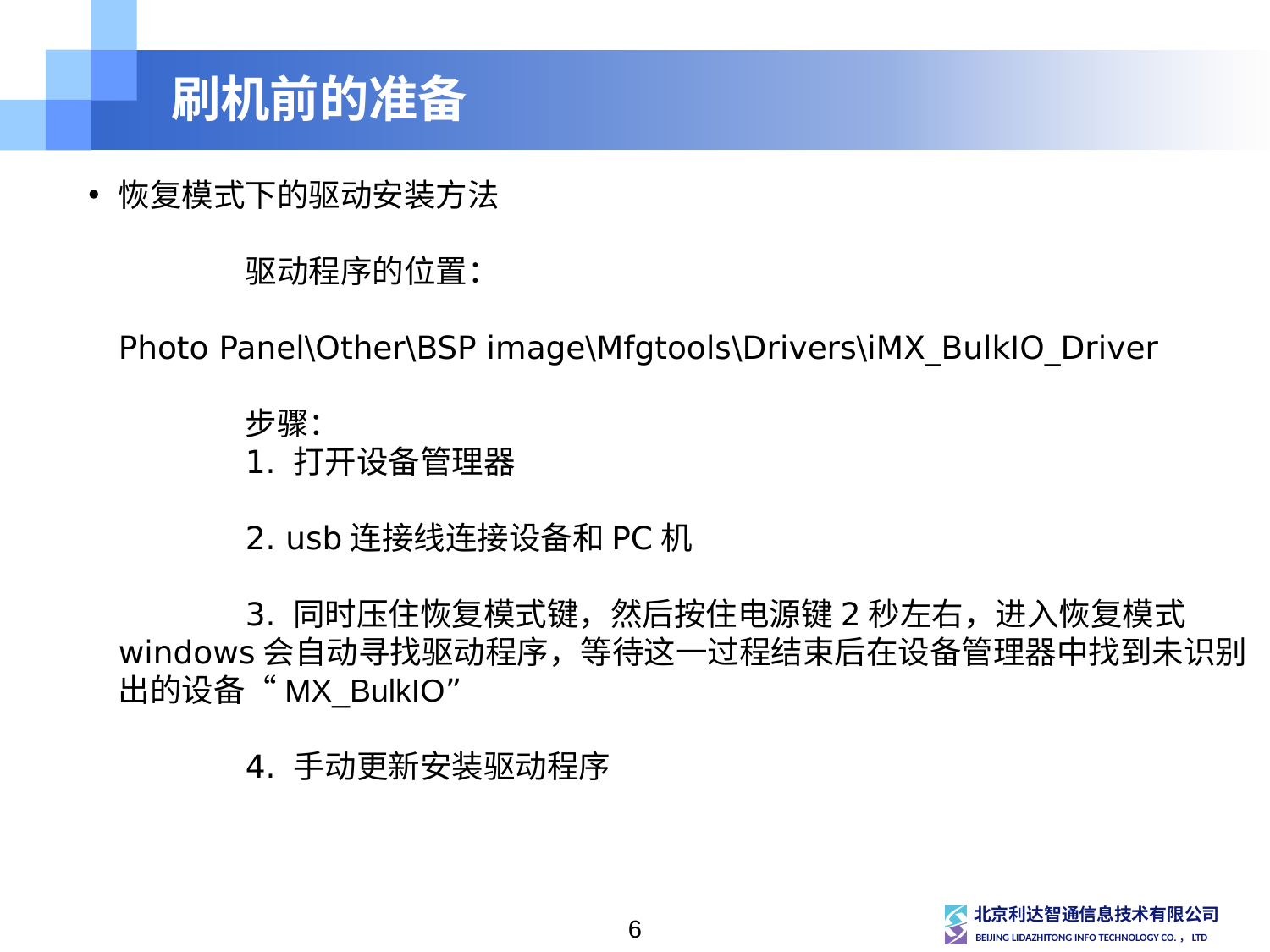

# 刷机前的准备
恢复模式下的驱动安装方法

	驱动程序的位置：

Photo Panel\Other\BSP image\Mfgtools\Drivers\iMX_BulkIO_Driver

	步骤：
	1. 打开设备管理器

	2. usb连接线连接设备和PC机

	3. 同时压住恢复模式键，然后按住电源键2秒左右，进入恢复模式windows会自动寻找驱动程序，等待这一过程结束后在设备管理器中找到未识别出的设备“MX_BulkIO”

	4. 手动更新安装驱动程序
6